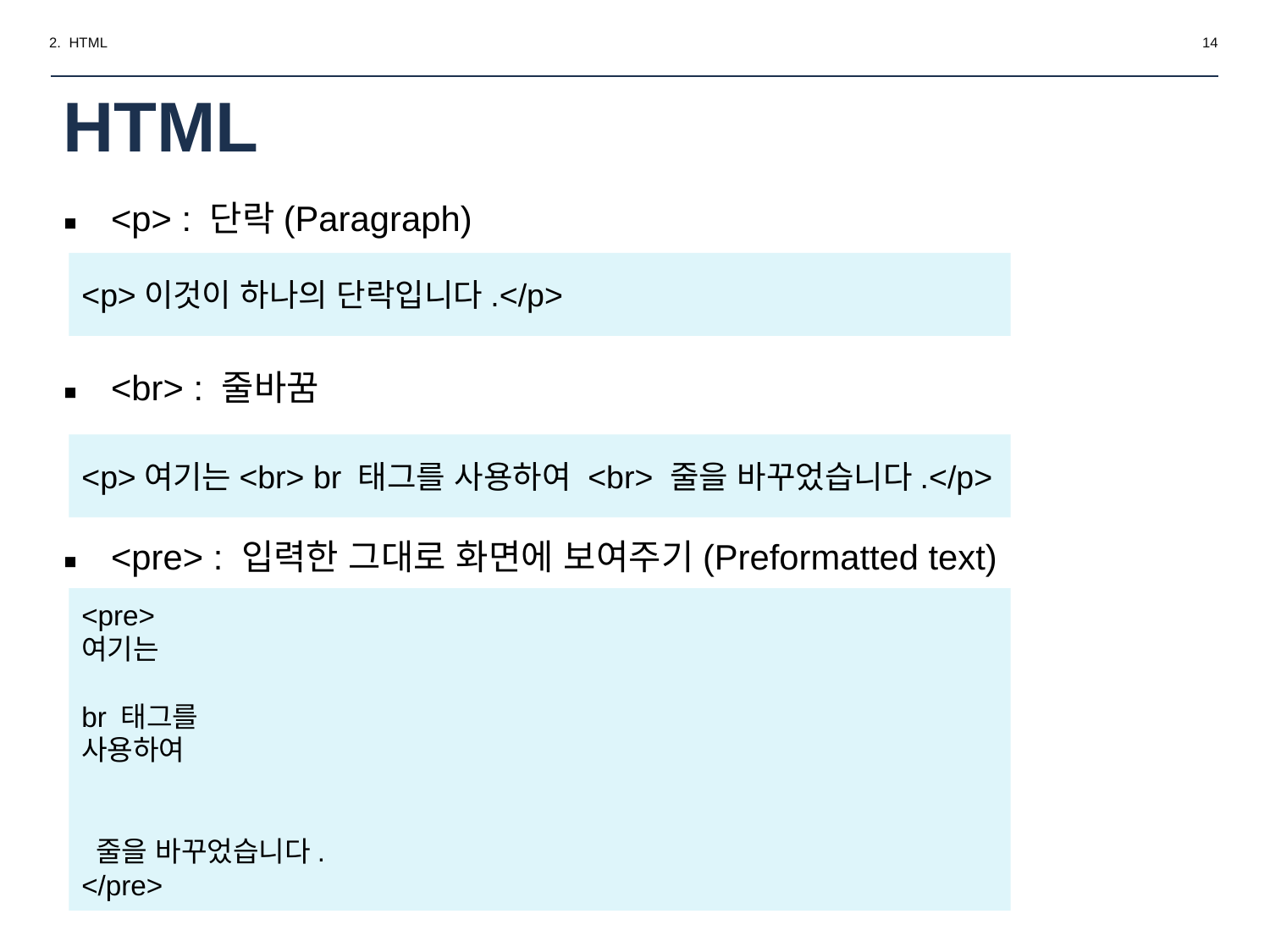

2.  HTML
14
# HTML
<p> : 단락(Paragraph)

<br> : 줄바꿈

<pre> : 입력한 그대로 화면에 보여주기(Preformatted text)

<p>이것이 하나의 단락입니다.</p>
<p>여기는<br> br 태그를 사용하여 <br> 줄을 바꾸었습니다.</p>
<pre>
여기는

br 태그를
사용하여

 줄을 바꾸었습니다.
</pre>